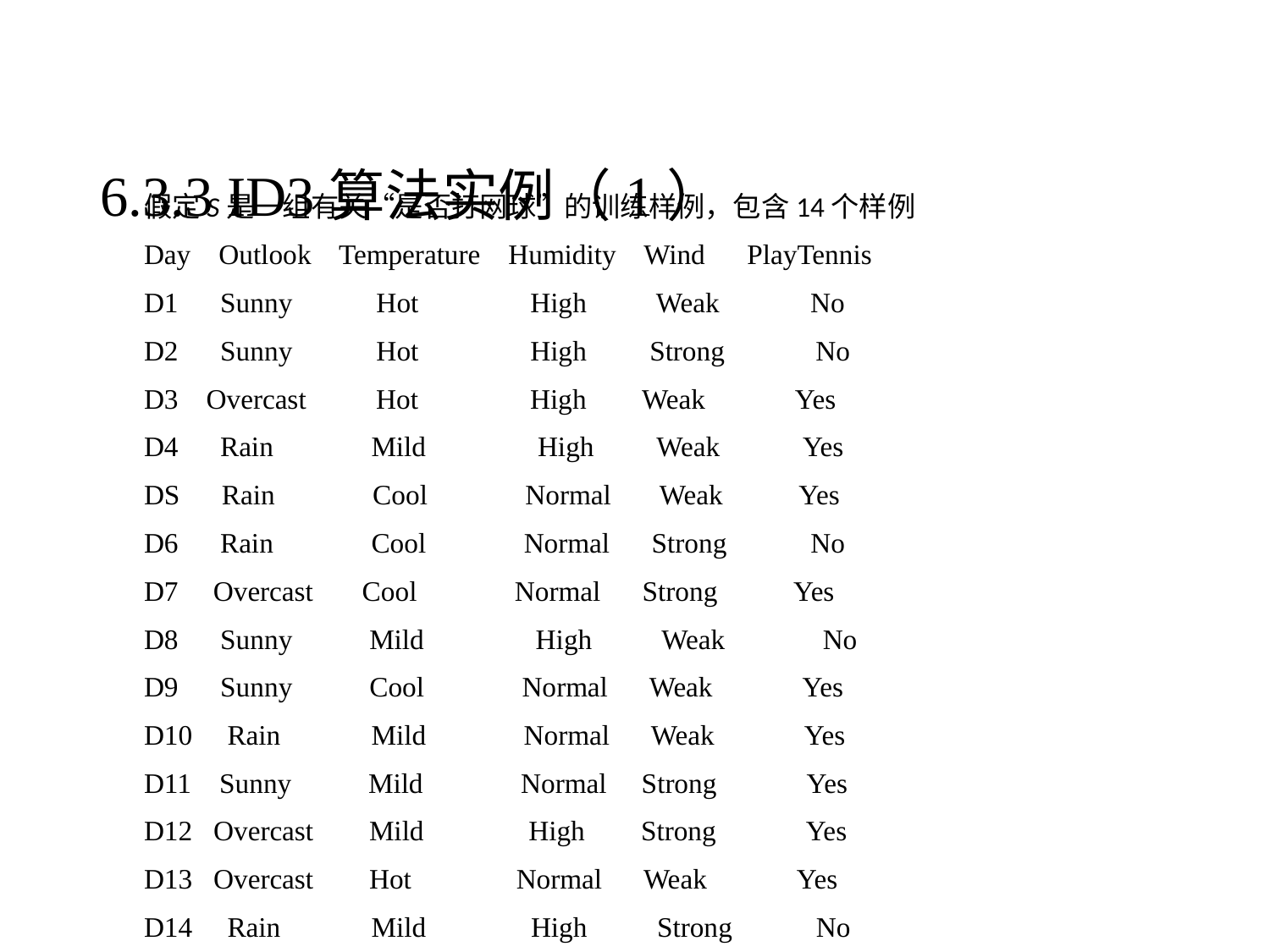

# 6.3.3 ID3算法实例（1）
假定S是一组有关“是否打网球”的训练样例，包含14个样例
Day    Outlook    Temperature    Humidity    Wind      PlayTennis
D1      Sunny            Hot                High          Weak             No
D2      Sunny            Hot                High         Strong             No
D3    Overcast          Hot                High        Weak             Yes
D4      Rain              Mild                High         Weak            Yes
DS      Rain              Cool              Normal       Weak           Yes
D6      Rain              Cool              Normal      Strong            No
D7     Overcast       Cool              Normal      Strong           Yes
D8      Sunny           Mild                High          Weak              No
D9      Sunny           Cool              Normal      Weak             Yes
D10     Rain             Mild              Normal      Weak             Yes
D11    Sunny           Mild              Normal     Strong             Yes
D12   Overcast        Mild               High        Strong             Yes
D13   Overcast        Hot               Normal      Weak             Yes
D14     Rain             Mild               High          Strong            No